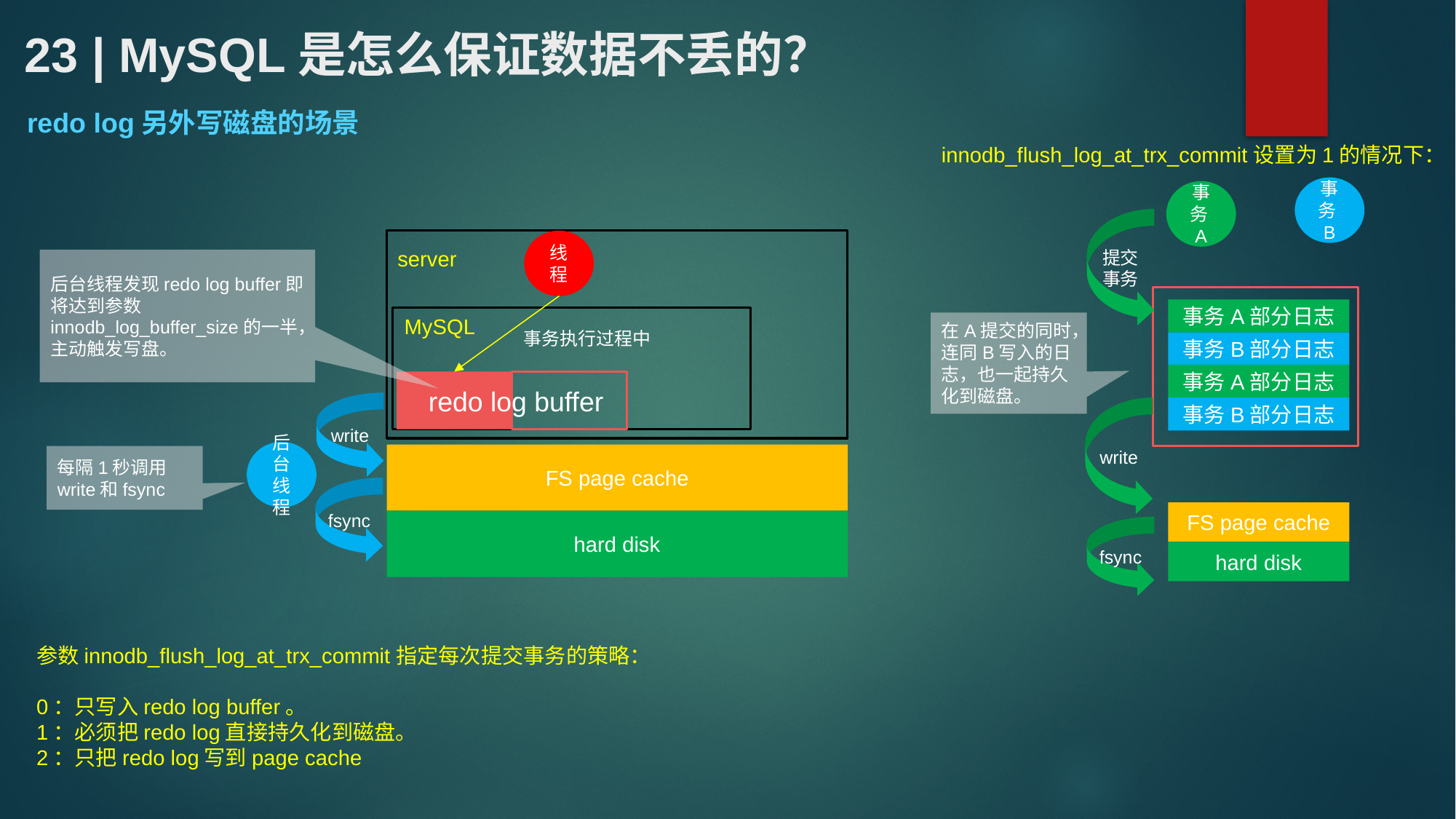

# 23 | MySQL是怎么保证数据不丢的？
redo log另外写磁盘的场景
innodb_flush_log_at_trx_commit设置为1的情况下：
事务B
事务A
提交事务

线程
server
后台线程发现redo log buffer即将达到参数innodb_log_buffer_size的一半，主动触发写盘。

事务A部分日志
MySQL

在A提交的同时，连同B写入的日志，也一起持久化到磁盘。
事务执行过程中
事务B部分日志
事务A部分日志

redo log buffer
write
write
事务B部分日志
后台线程
FS page cache
每隔1秒调用write和fsync
fsync
FS page cache
hard disk
fsync
hard disk
参数innodb_flush_log_at_trx_commit指定每次提交事务的策略：

0：只写入redo log buffer。
1：必须把redo log直接持久化到磁盘。
2：只把redo log写到page cache